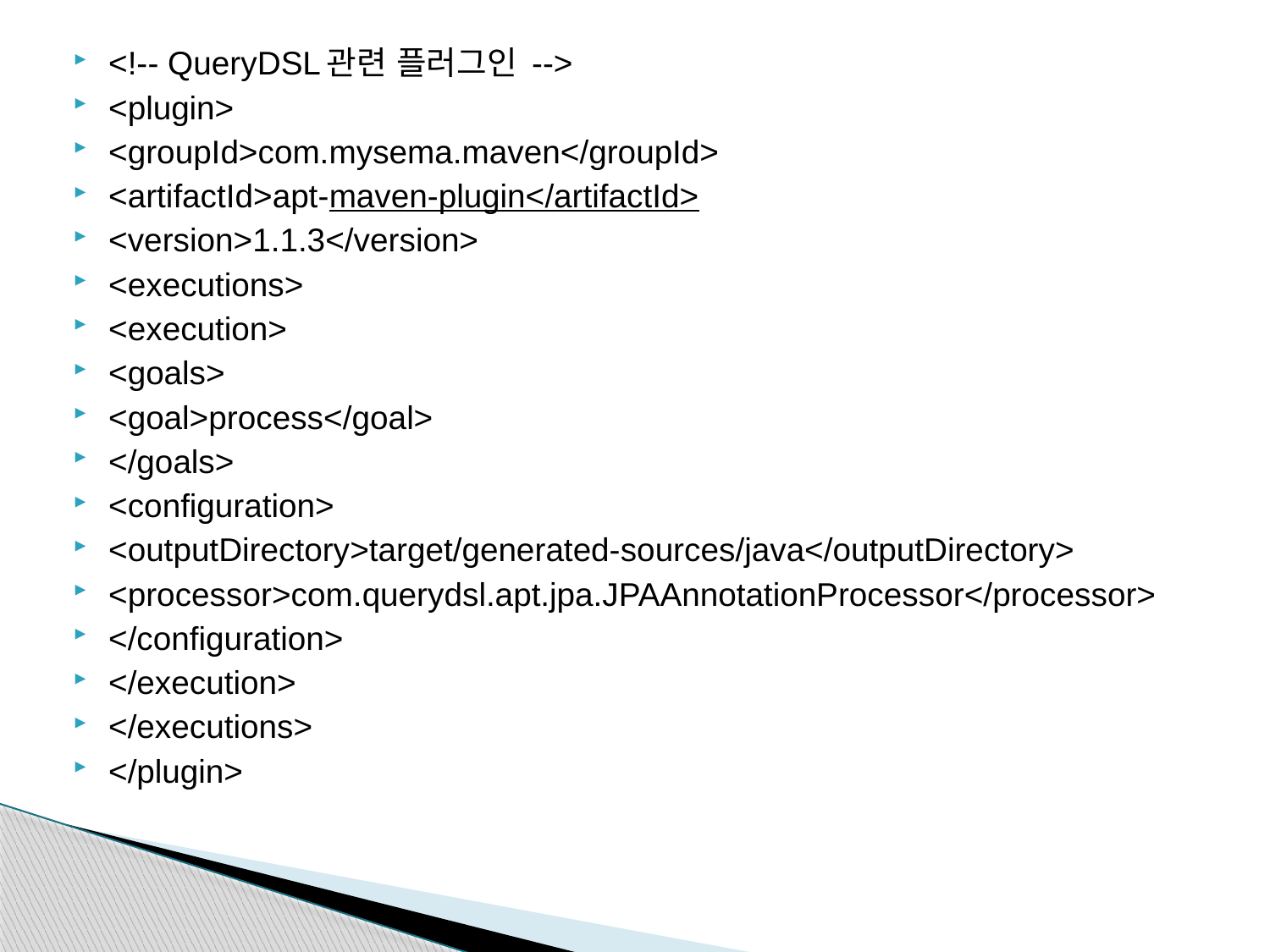

<!-- QueryDSL관련 플러그인 -->
<plugin>
<groupId>com.mysema.maven</groupId>
<artifactId>apt-maven-plugin</artifactId>
<version>1.1.3</version>
<executions>
<execution>
<goals>
<goal>process</goal>
</goals>
<configuration>
<outputDirectory>target/generated-sources/java</outputDirectory>
<processor>com.querydsl.apt.jpa.JPAAnnotationProcessor</processor>
</configuration>
</execution>
</executions>
</plugin>